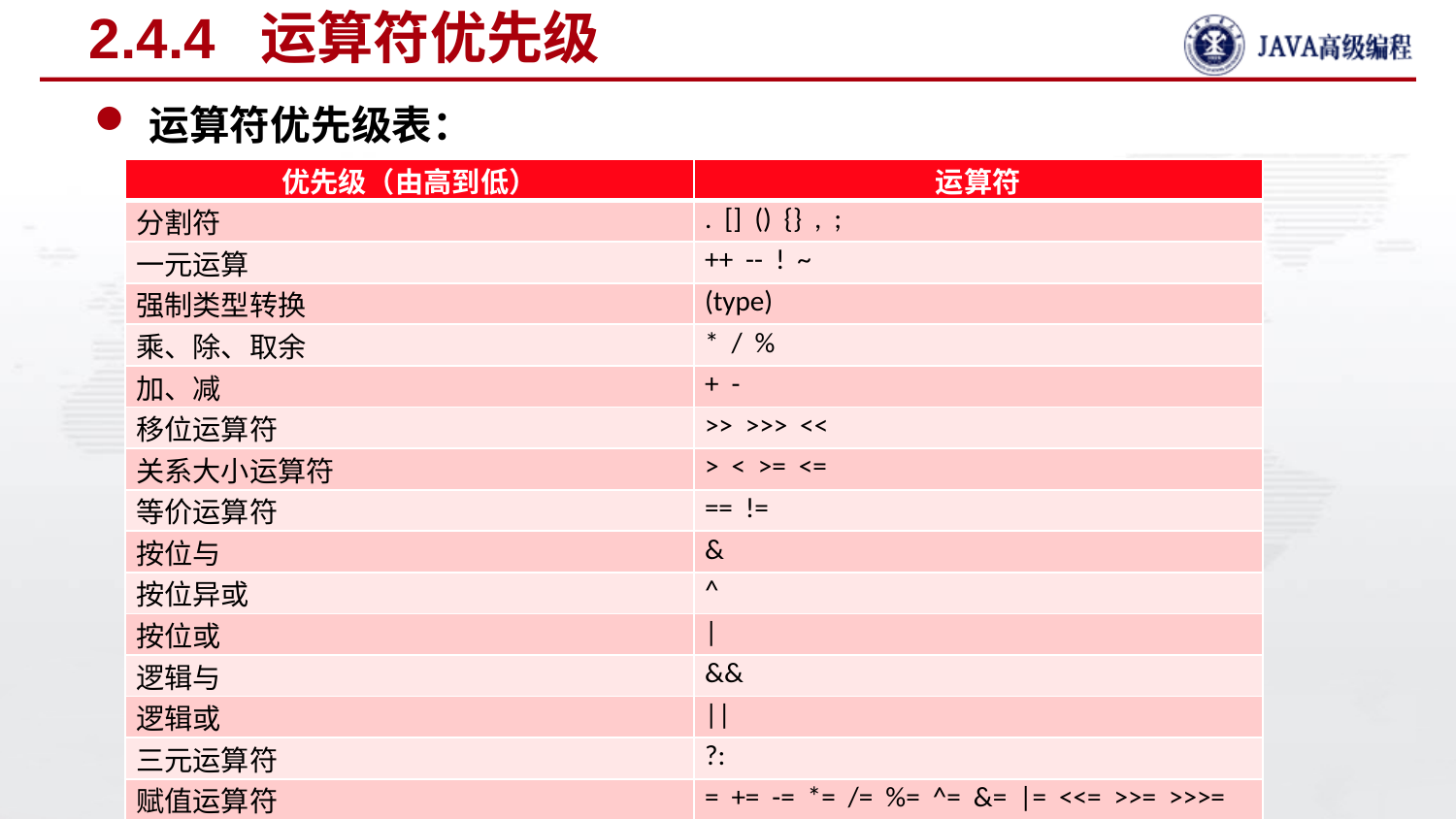

# 2.4.4  运算符优先级
运算符优先级表：

| 优先级（由高到低） | 运算符 |
| --- | --- |
| 分割符 | . [] () {} , ; |
| 一元运算 | ++ -- ! ~ |
| 强制类型转换 | (type) |
| 乘、除、取余 | \* / % |
| 加、减 | + - |
| 移位运算符 | >> >>> << |
| 关系大小运算符 | > < >= <= |
| 等价运算符 | == != |
| 按位与 | & |
| 按位异或 | ^ |
| 按位或 | | |
| 逻辑与 | && |
| 逻辑或 | || |
| 三元运算符 | ?: |
| 赋值运算符 | = += -= \*= /= %= ^= &= |= <<= >>= >>>= |